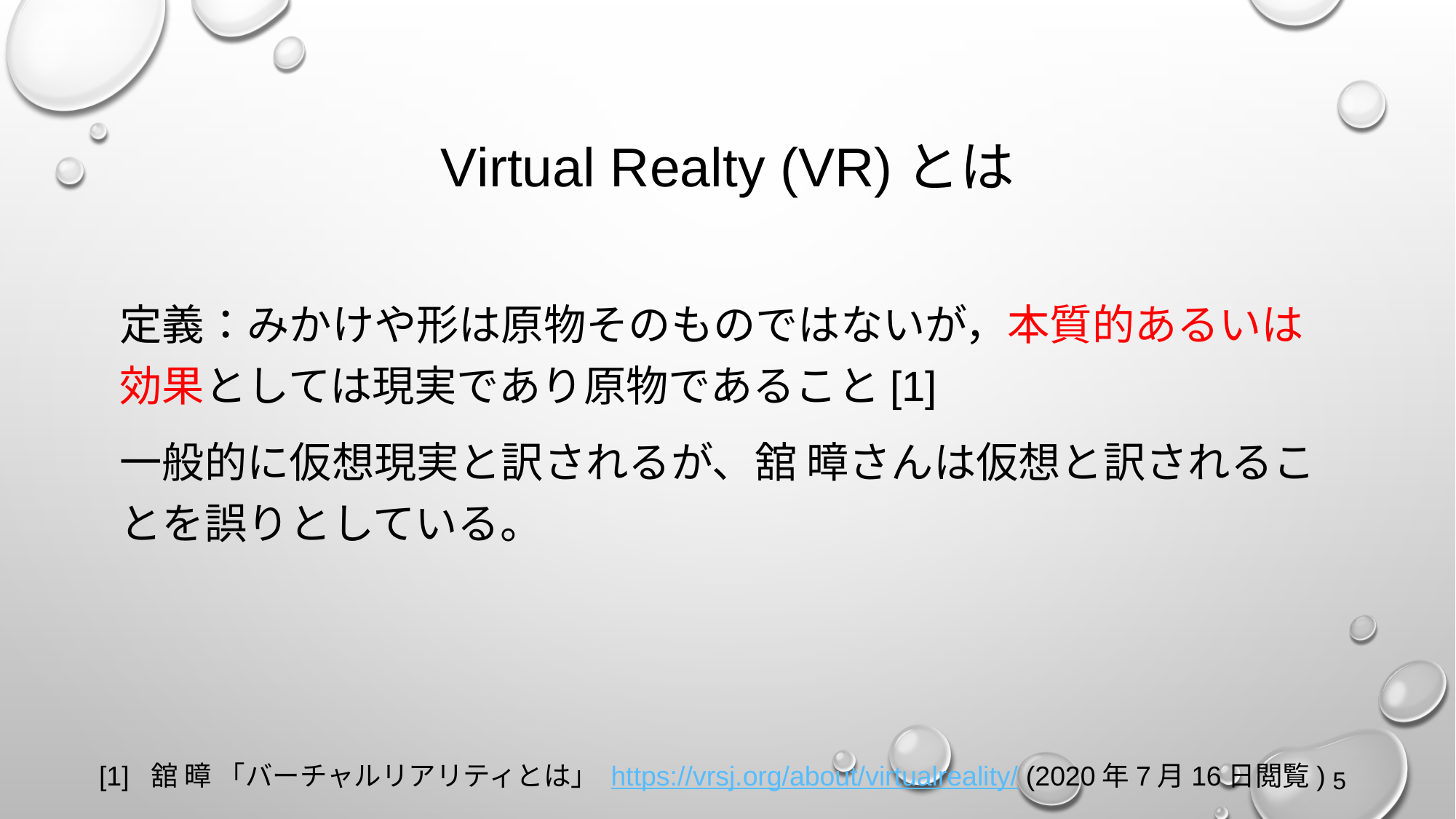

# Virtual Realty (VR)とは
定義：みかけや形は原物そのものではないが，本質的あるいは効果としては現実であり原物であること[1]
一般的に仮想現実と訳されるが、舘 暲さんは仮想と訳されることを誤りとしている。
[1]  舘 暲 「バーチャルリアリティとは」 https://vrsj.org/about/virtualreality/ (2020年7月16日閲覧)
5